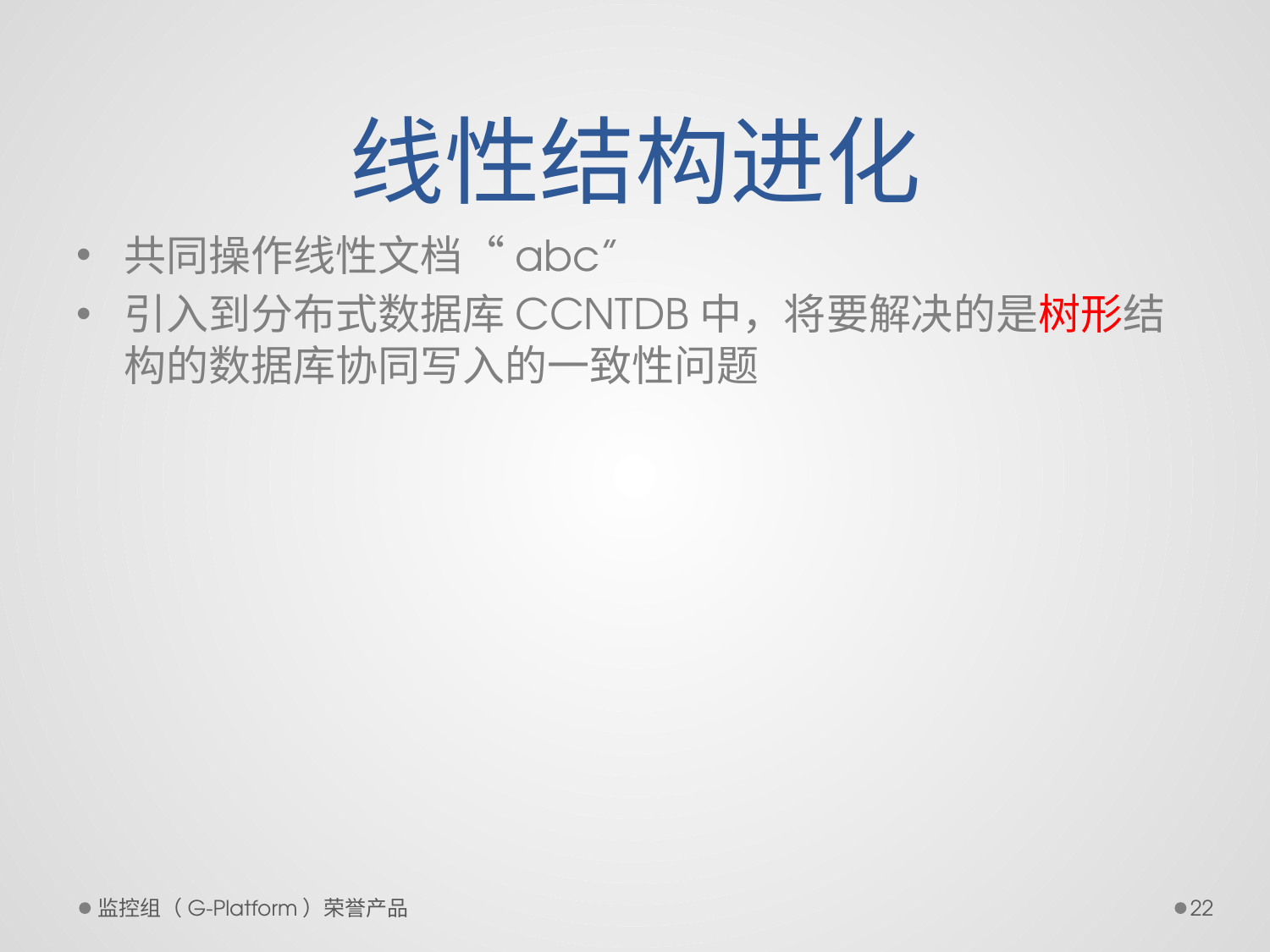

# 线性结构进化
共同操作线性文档“abc”
引入到分布式数据库CCNTDB中，将要解决的是树形结构的数据库协同写入的一致性问题
监控组（G-Platform）荣誉产品
22